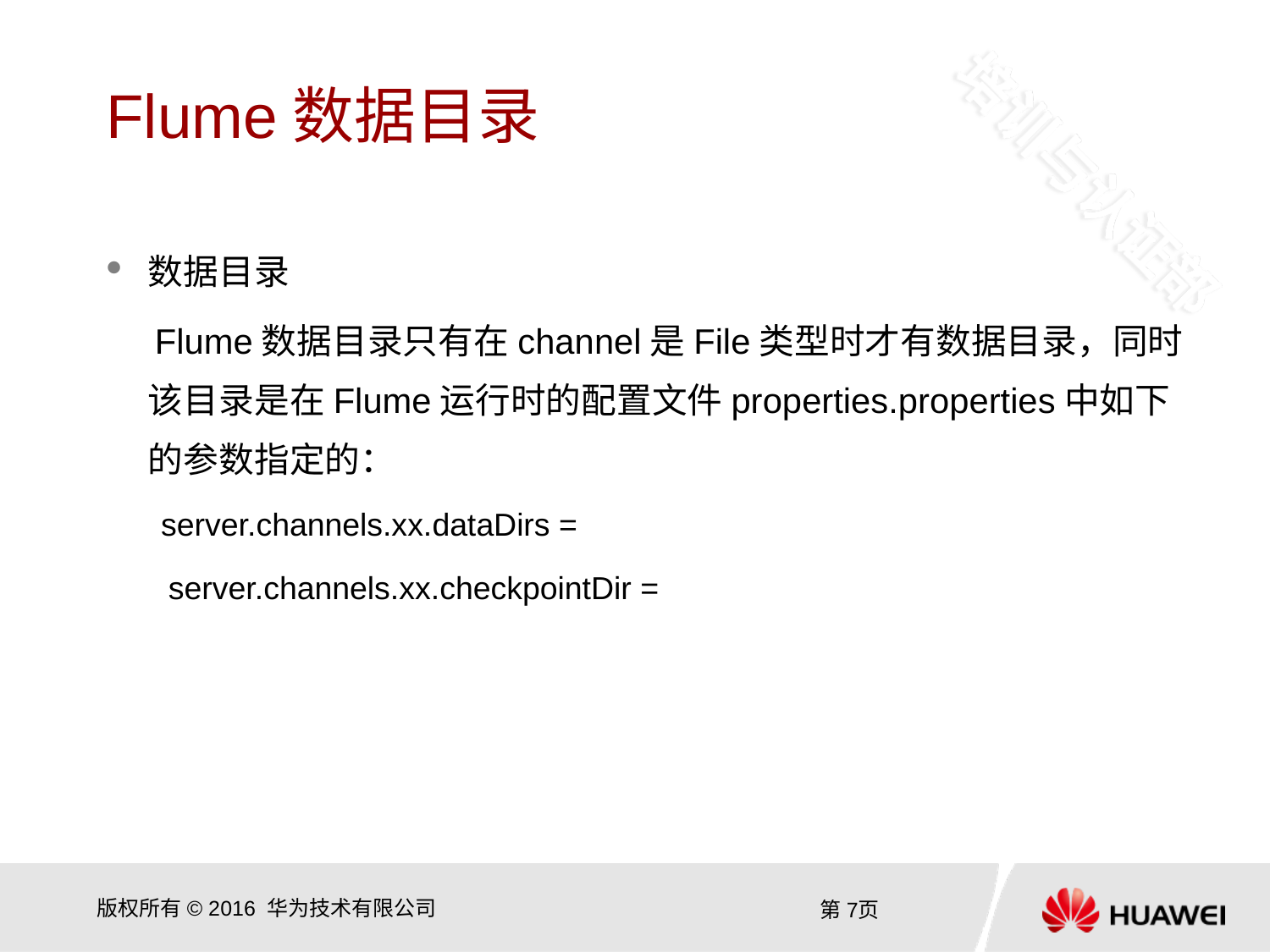

# Flume数据目录

数据目录
     Flume数据目录只有在channel是File类型时才有数据目录，同时该目录是在Flume运行时的配置文件properties.properties中如下的参数指定的：
       server.channels.xx.dataDirs =
       server.channels.xx.checkpointDir =